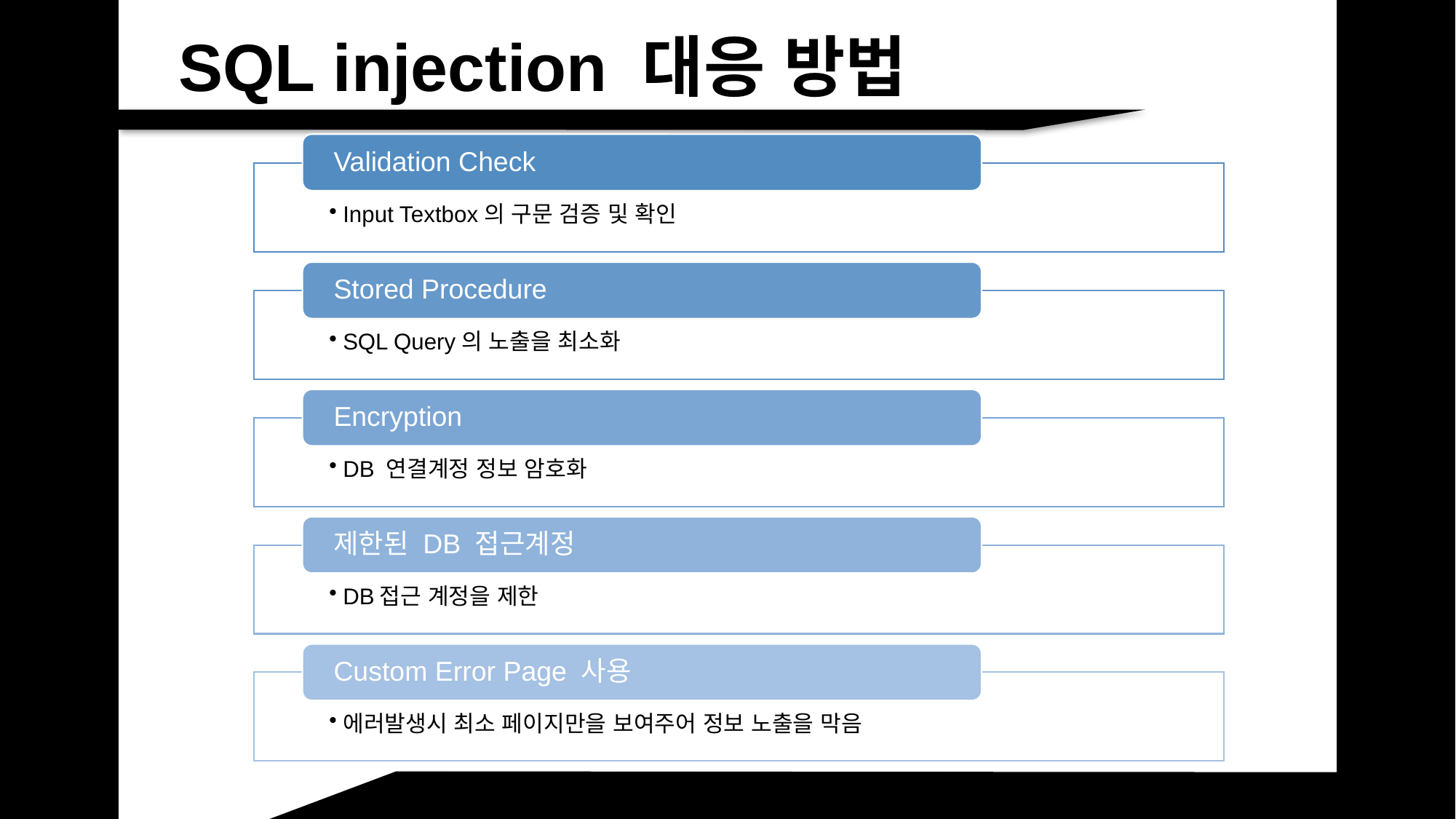

SQL injection 대응 방법

Input Textbox의 구문 검증 및 확인
Validation Check
SQL Query의 노출을 최소화
Stored Procedure
DB 연결계정 정보 암호화
Encryption
DB접근 계정을 제한
제한된 DB 접근계정
에러발생시 최소 페이지만을 보여주어 정보 노출을 막음
Custom Error Page 사용